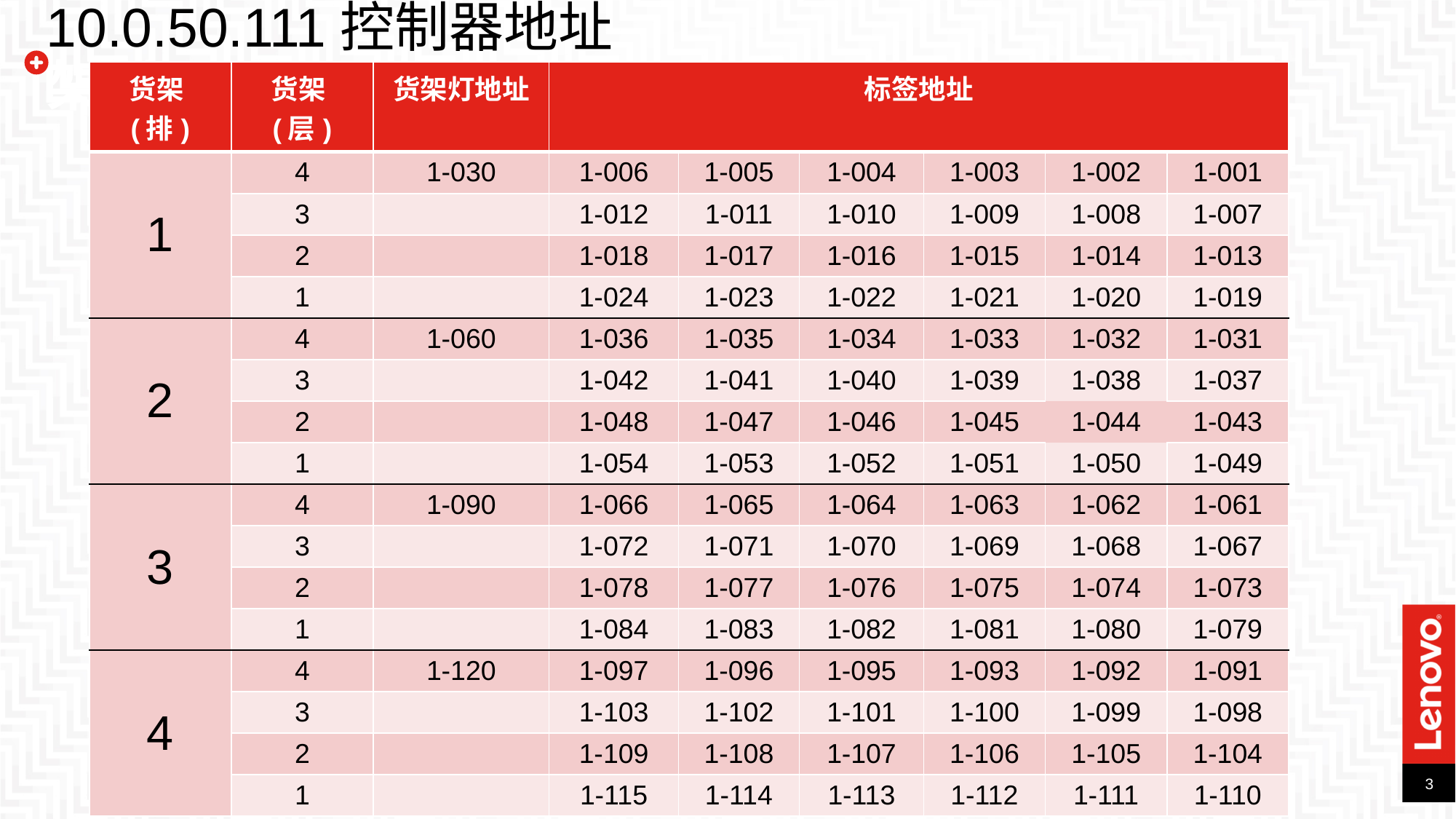

# 10.0.50.111控制器地址 架列
| 货架(排) | 货架(层) | 货架灯地址 | 标签地址 |  |  |  |  |  |
| --- | --- | --- | --- | --- | --- | --- | --- | --- |
| 1 | 4 | 1-030 | 1-006 | 1-005 | 1-004 | 1-003 | 1-002 | 1-001 |
|  | 3 |  | 1-012 | 1-011 | 1-010 | 1-009 | 1-008 | 1-007 |
|  | 2 |  | 1-018 | 1-017 | 1-016 | 1-015 | 1-014 | 1-013 |
|  | 1 |  | 1-024 | 1-023 | 1-022 | 1-021 | 1-020 | 1-019 |
| 2 | 4 | 1-060 | 1-036 | 1-035 | 1-034 | 1-033 | 1-032 | 1-031 |
|  | 3 |  | 1-042 | 1-041 | 1-040 | 1-039 | 1-038 | 1-037 |
|  | 2 |  | 1-048 | 1-047 | 1-046 | 1-045 | 1-044 | 1-043 |
|  | 1 |  | 1-054 | 1-053 | 1-052 | 1-051 | 1-050 | 1-049 |
| 3 | 4 | 1-090 | 1-066 | 1-065 | 1-064 | 1-063 | 1-062 | 1-061 |
|  | 3 |  | 1-072 | 1-071 | 1-070 | 1-069 | 1-068 | 1-067 |
|  | 2 |  | 1-078 | 1-077 | 1-076 | 1-075 | 1-074 | 1-073 |
|  | 1 |  | 1-084 | 1-083 | 1-082 | 1-081 | 1-080 | 1-079 |
| 4 | 4 | 1-120 | 1-097 | 1-096 | 1-095 | 1-093 | 1-092 | 1-091 |
|  | 3 |  | 1-103 | 1-102 | 1-101 | 1-100 | 1-099 | 1-098 |
|  | 2 |  | 1-109 | 1-108 | 1-107 | 1-106 | 1-105 | 1-104 |
|  | 1 |  | 1-115 | 1-114 | 1-113 | 1-112 | 1-111 | 1-110 |